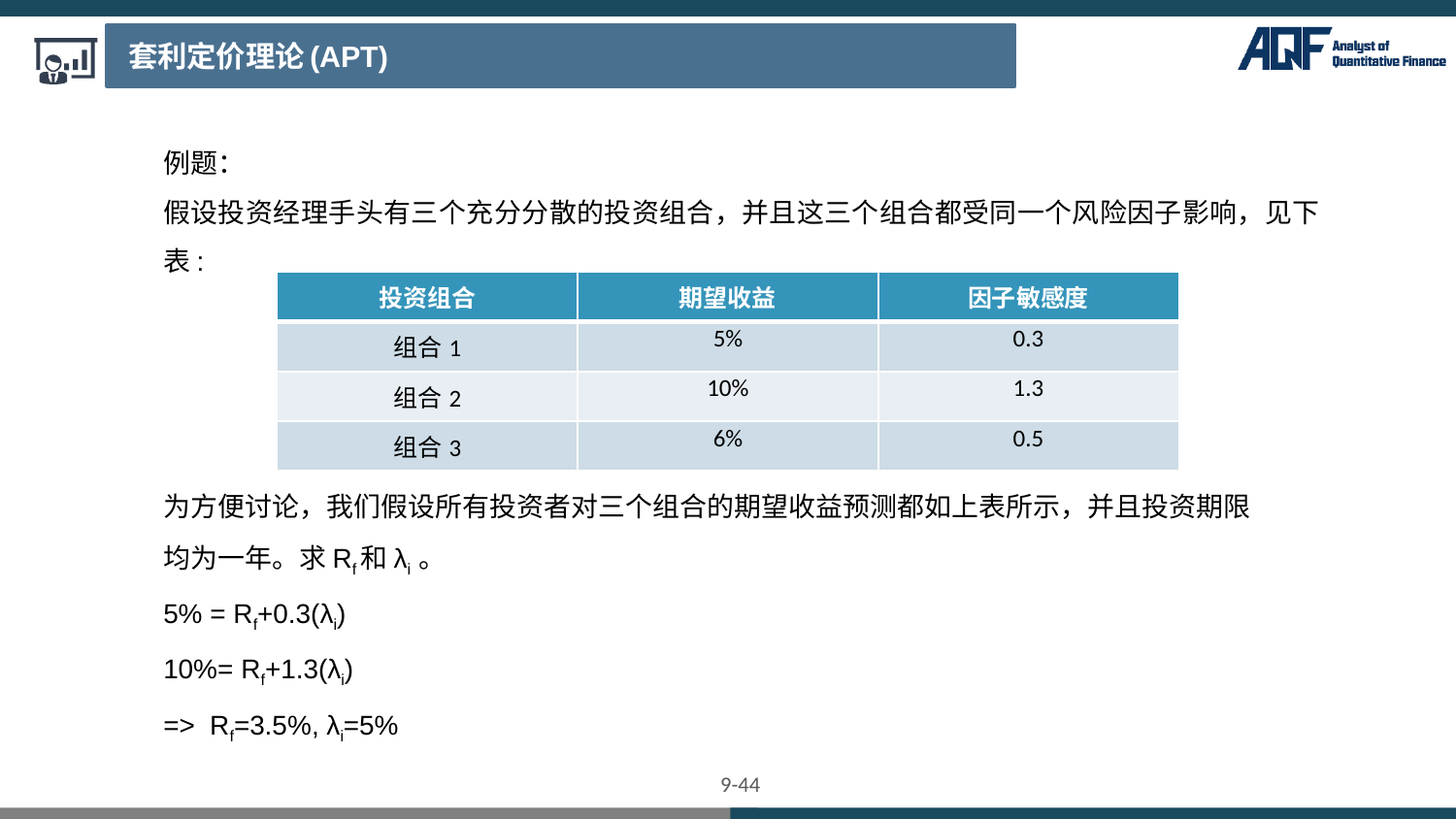

套利定价理论(APT)
例题：
假设投资经理手头有三个充分分散的投资组合，并且这三个组合都受同一个风险因子影响，见下表:

为方便讨论，我们假设所有投资者对三个组合的期望收益预测都如上表所示，并且投资期限
均为一年。求Rf和λi 。
	5% = Rf+0.3(λi)
	10%= Rf+1.3(λi)
	=>  Rf=3.5%, λi=5%

| 投资组合 | 期望收益 | 因子敏感度 |
| --- | --- | --- |
| 组合1 | 5% | 0.3 |
| 组合2 | 10% | 1.3 |
| 组合3 | 6% | 0.5 |